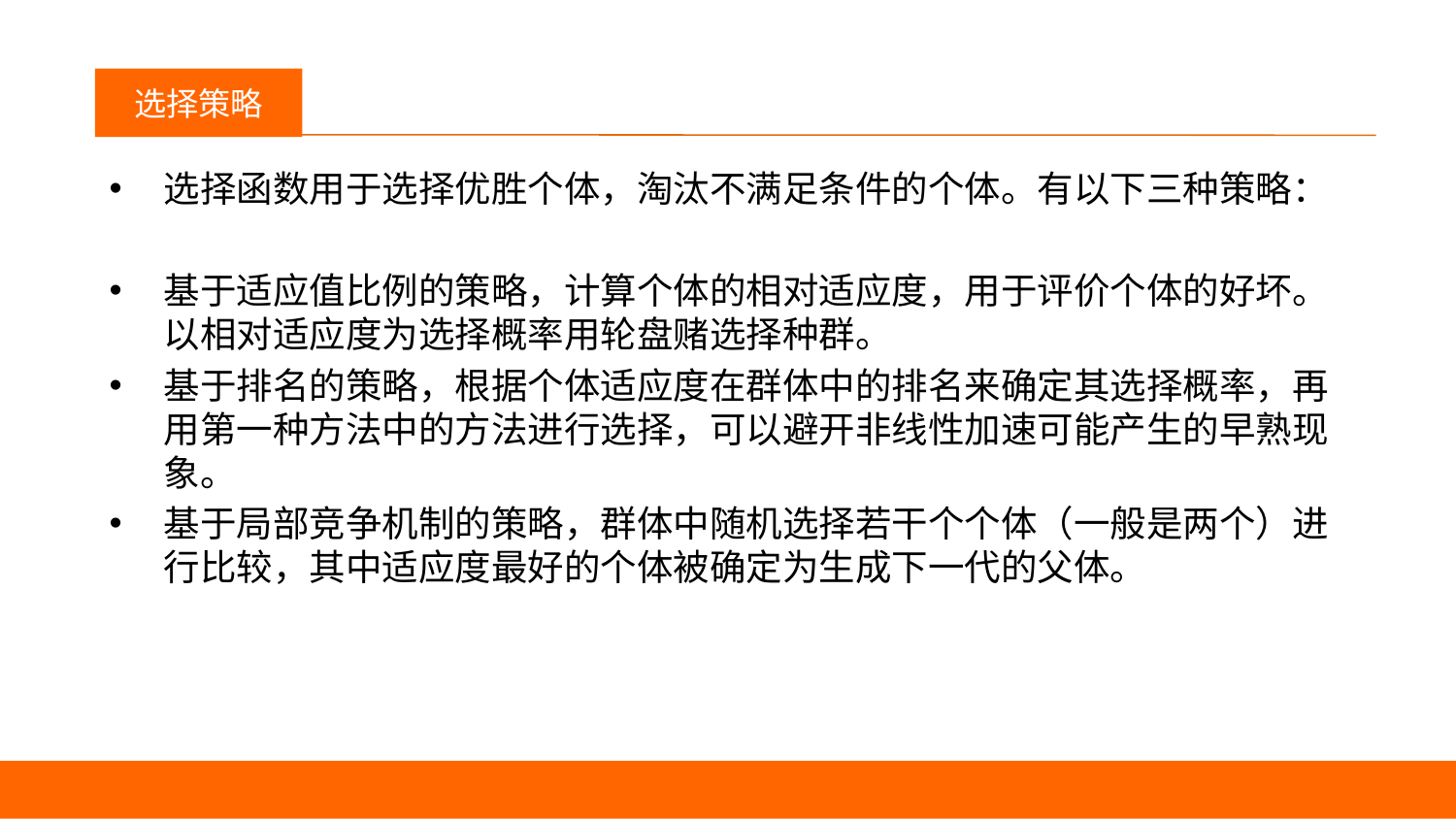

议程
选择策略

选择函数用于选择优胜个体，淘汰不满足条件的个体。有以下三种策略：

基于适应值比例的策略，计算个体的相对适应度，用于评价个体的好坏。以相对适应度为选择概率用轮盘赌选择种群。
基于排名的策略，根据个体适应度在群体中的排名来确定其选择概率，再用第一种方法中的方法进行选择，可以避开非线性加速可能产生的早熟现象。
基于局部竞争机制的策略，群体中随机选择若干个个体（一般是两个）进行比较，其中适应度最好的个体被确定为生成下一代的父体。